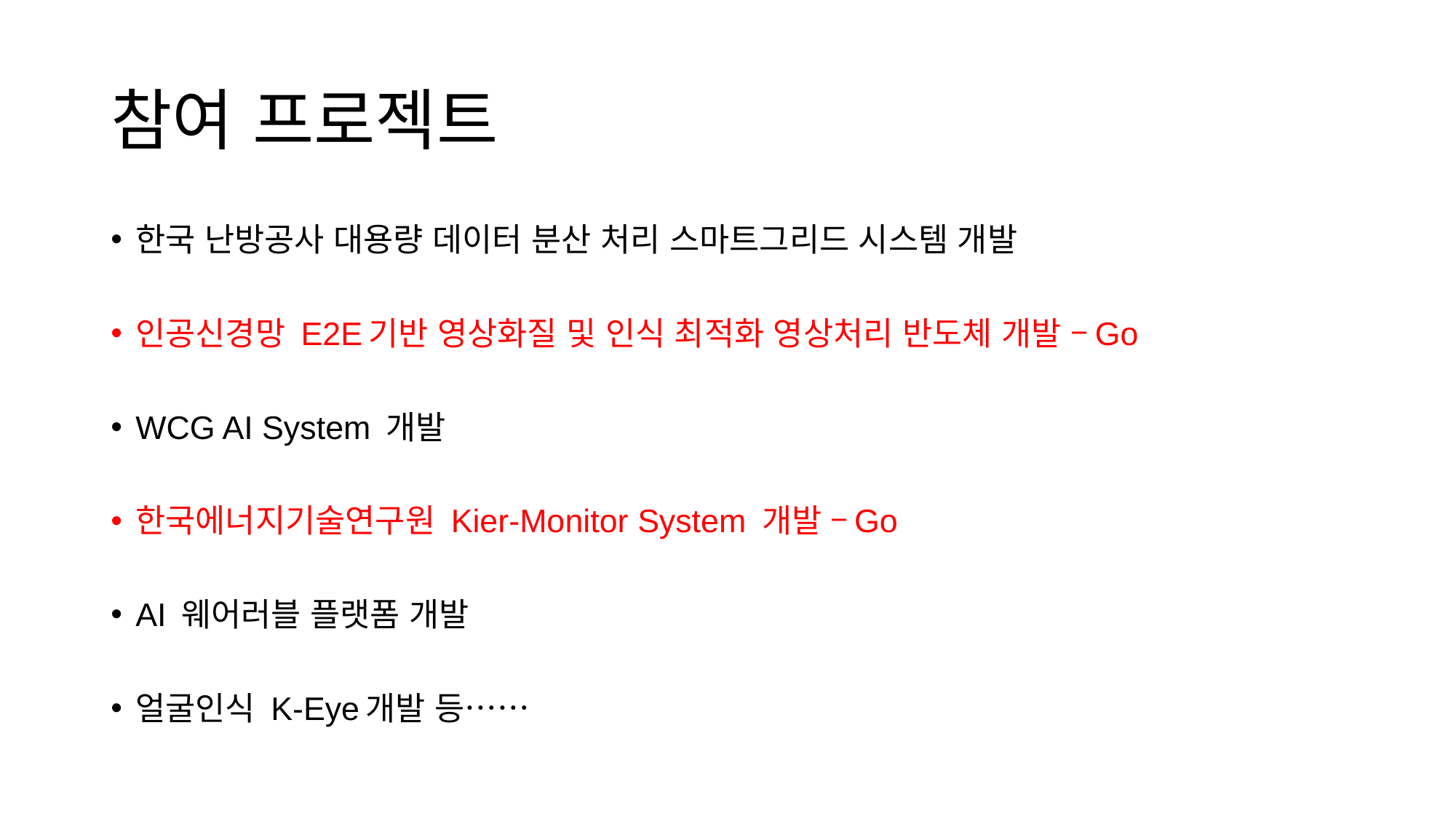

# 참여 프로젝트
한국 난방공사 대용량 데이터 분산 처리 스마트그리드 시스템 개발

인공신경망 E2E기반 영상화질 및 인식 최적화 영상처리 반도체 개발 –Go

WCG AI System 개발

한국에너지기술연구원 Kier-Monitor System 개발 –Go

AI 웨어러블 플랫폼 개발

얼굴인식 K-Eye개발 등……